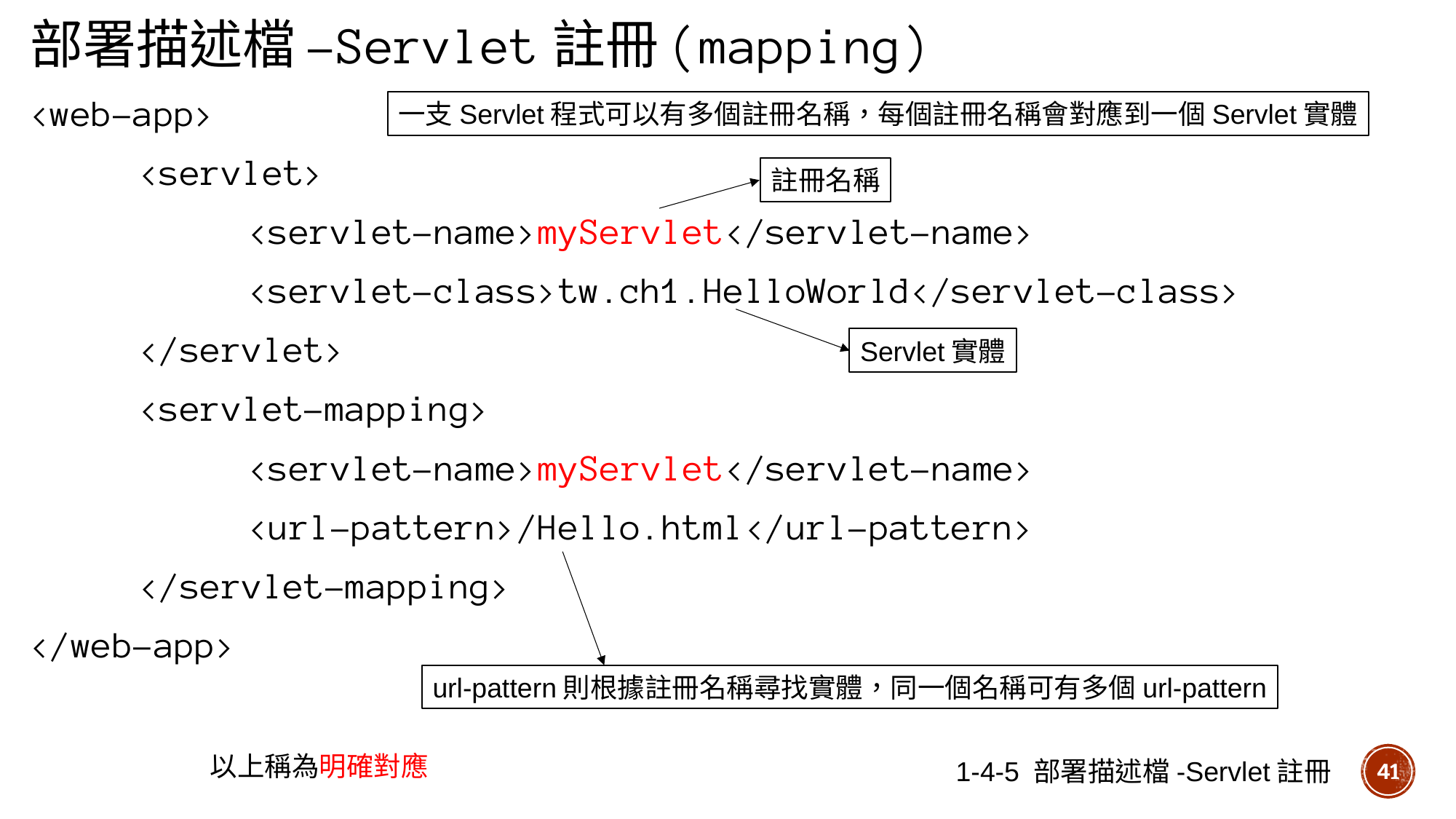

部署描述檔-Servlet註冊(mapping)
<web-app>
	<servlet>
		<servlet-name>myServlet</servlet-name>
		<servlet-class>tw.ch1.HelloWorld</servlet-class>
	</servlet>
	<servlet-mapping>
		<servlet-name>myServlet</servlet-name>
		<url-pattern>/Hello.html</url-pattern>
	</servlet-mapping>
</web-app>
一支Servlet程式可以有多個註冊名稱，每個註冊名稱會對應到一個Servlet實體
註冊名稱
Servlet實體
url-pattern則根據註冊名稱尋找實體，同一個名稱可有多個url-pattern
以上稱為明確對應
1-4-5 部署描述檔-Servlet註冊
41